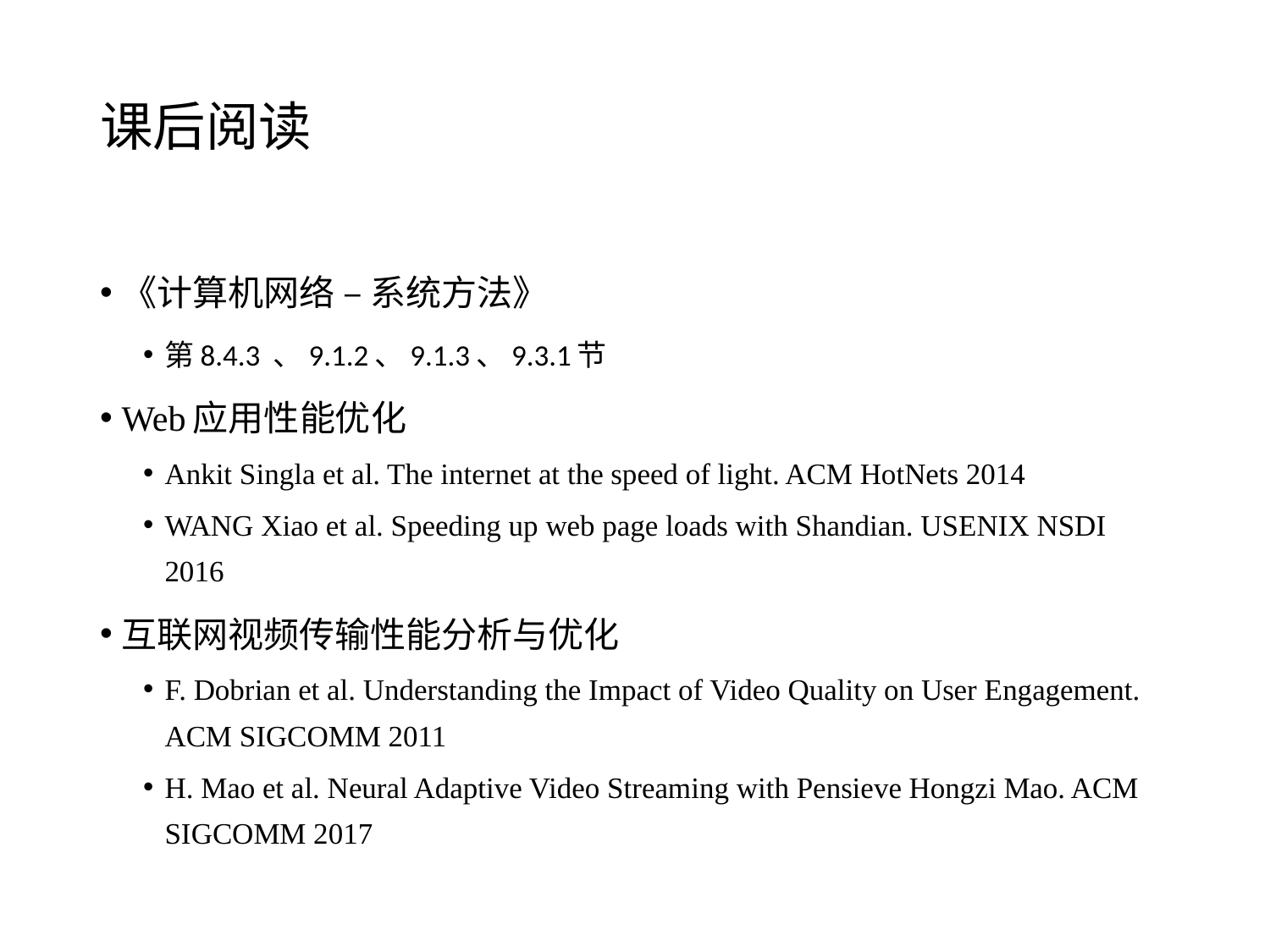

# 课后阅读
《计算机网络 – 系统方法》
第8.4.3 、9.1.2、9.1.3、9.3.1节
Web应用性能优化
Ankit Singla et al. The internet at the speed of light. ACM HotNets 2014
WANG Xiao et al. Speeding up web page loads with Shandian. USENIX NSDI 2016
互联网视频传输性能分析与优化
F. Dobrian et al. Understanding the Impact of Video Quality on User Engagement. ACM SIGCOMM 2011
H. Mao et al. Neural Adaptive Video Streaming with Pensieve Hongzi Mao. ACM SIGCOMM 2017
68